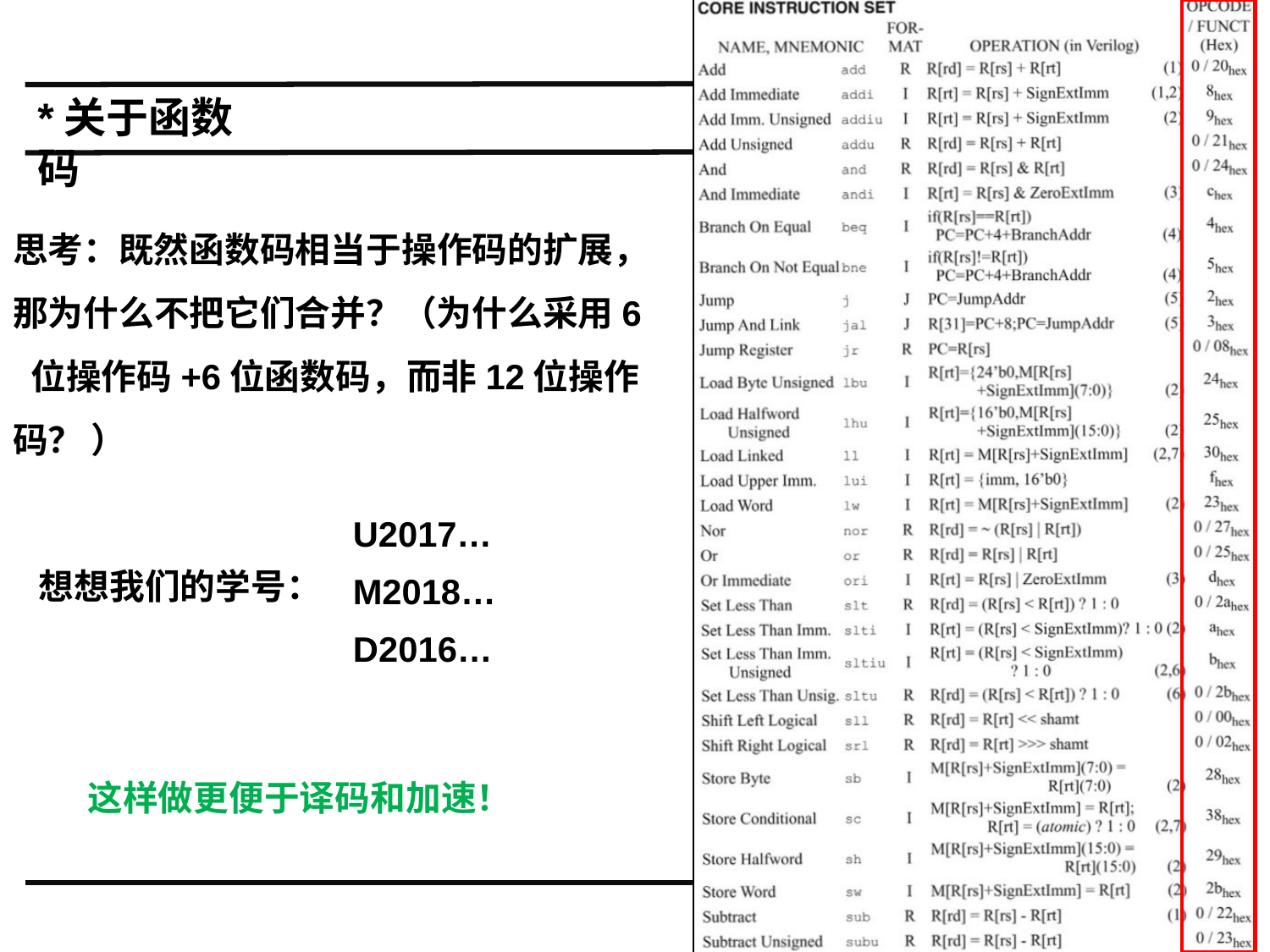

# *关于函数码
思考：既然函数码相当于操作码的扩展， 那为什么不把它们合并？（为什么采用6  位操作码+6位函数码，而非12位操作
码？ ）
U2017…  M2018…  D2016…
想想我们的学号：
这样做更便于译码和加速！